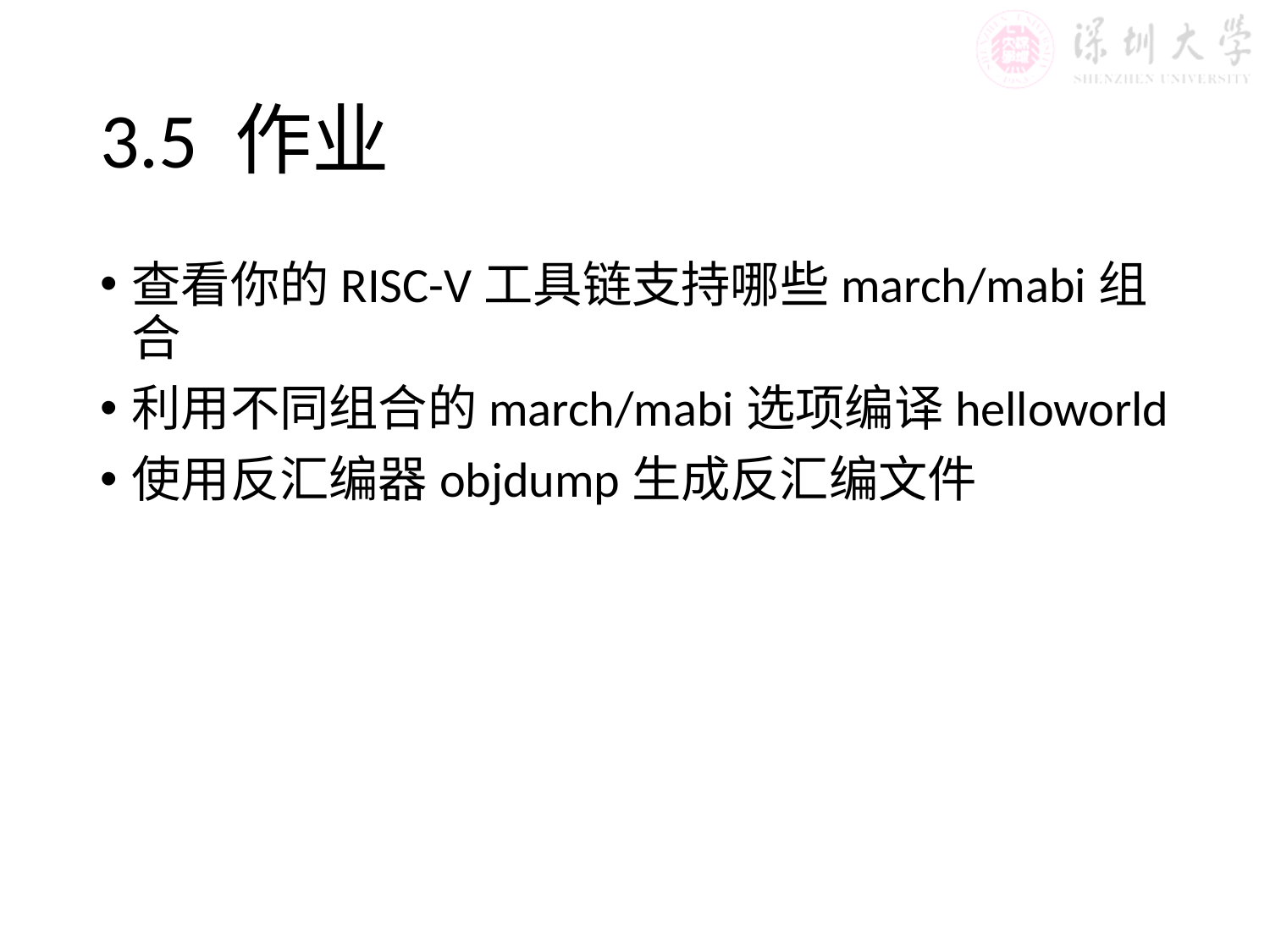

# 3.5 作业
查看你的RISC-V工具链支持哪些march/mabi组合
利用不同组合的march/mabi选项编译helloworld
使用反汇编器objdump生成反汇编文件